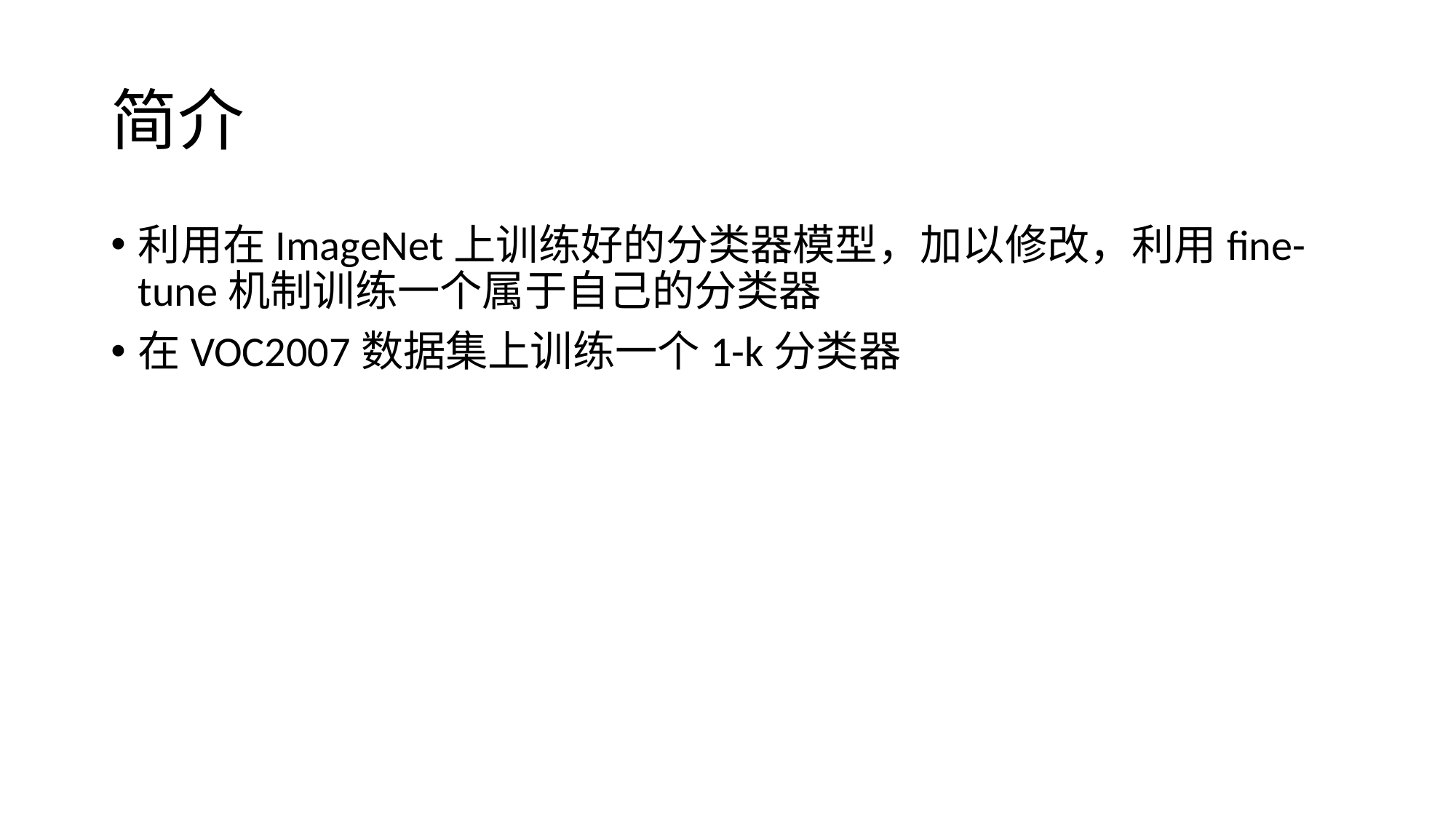

# 简介
利用在ImageNet上训练好的分类器模型，加以修改，利用fine-tune机制训练一个属于自己的分类器
在VOC2007数据集上训练一个1-k分类器